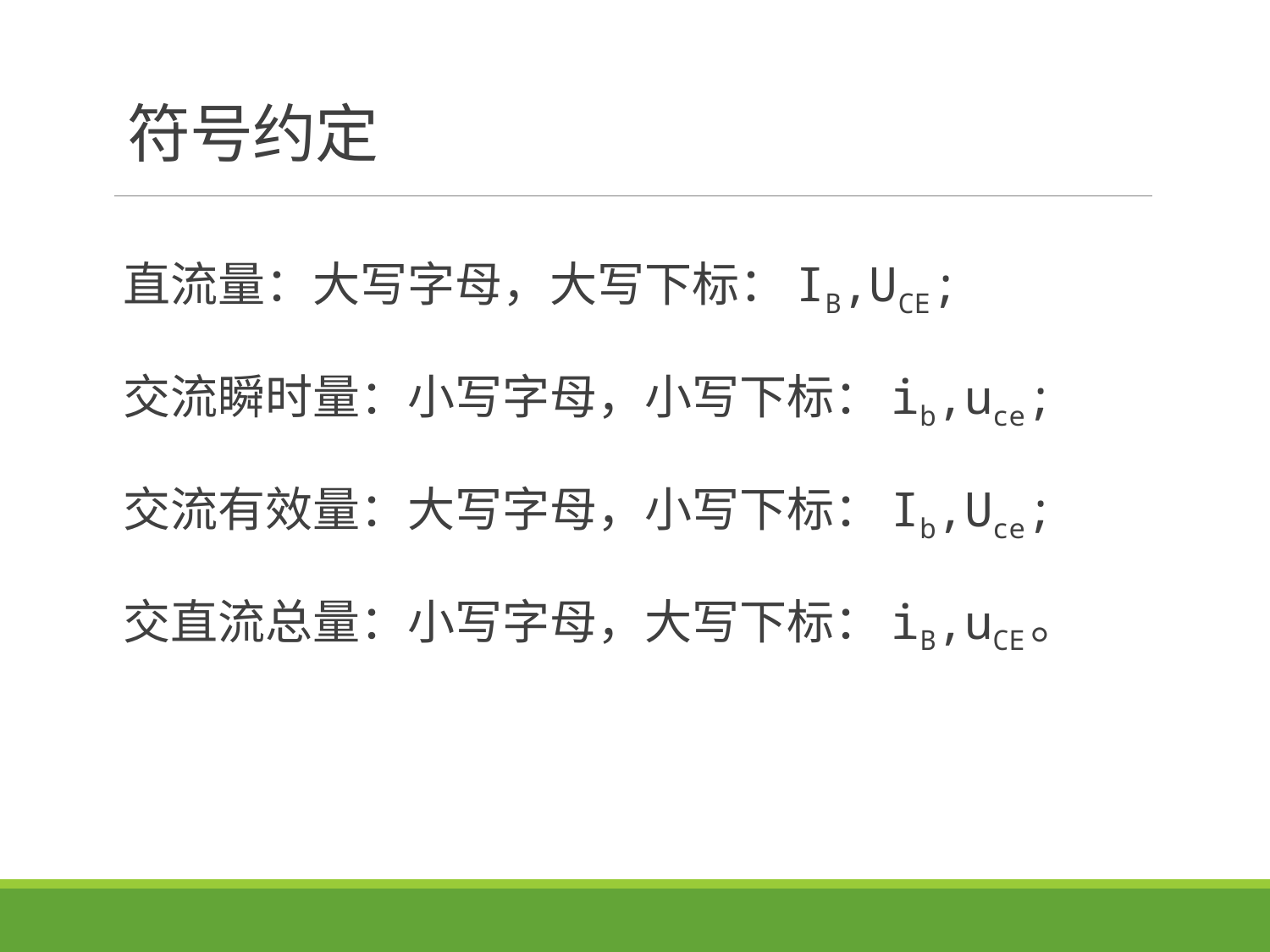

# 符号约定
直流量：大写字母，大写下标：IB,UCE;
交流瞬时量：小写字母，小写下标：ib,uce;
交流有效量：大写字母，小写下标：Ib,Uce;
交直流总量：小写字母，大写下标：iB,uCE。